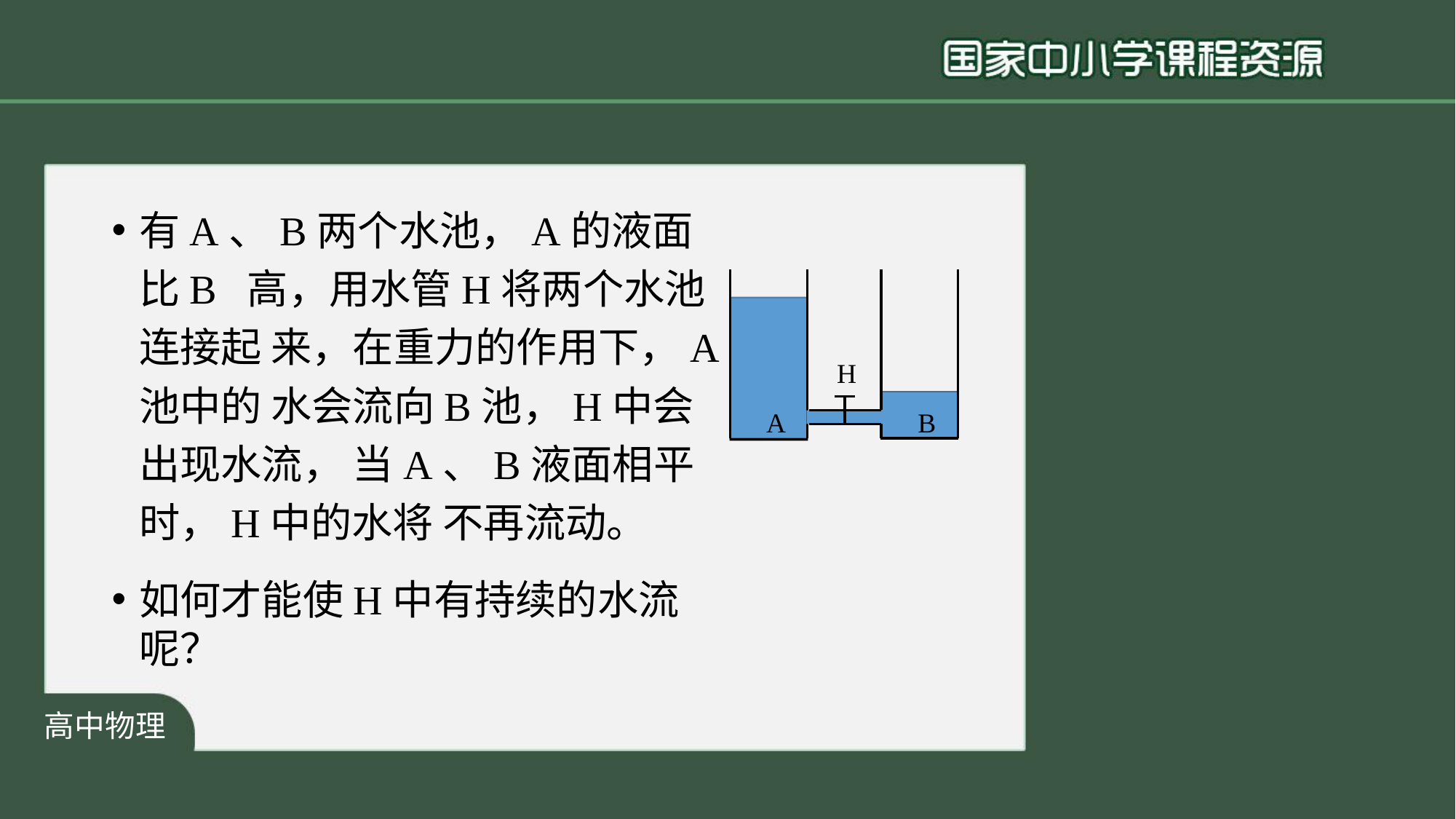

小学语文
有A、B两个水池，A的液面比B  高，用水管H将两个水池连接起 来，在重力的作用下，A池中的 水会流向B池，H中会出现水流， 当A、B液面相平时，H中的水将 不再流动。

H

A
B

如何才能使H中有持续的水流呢？
高中物理